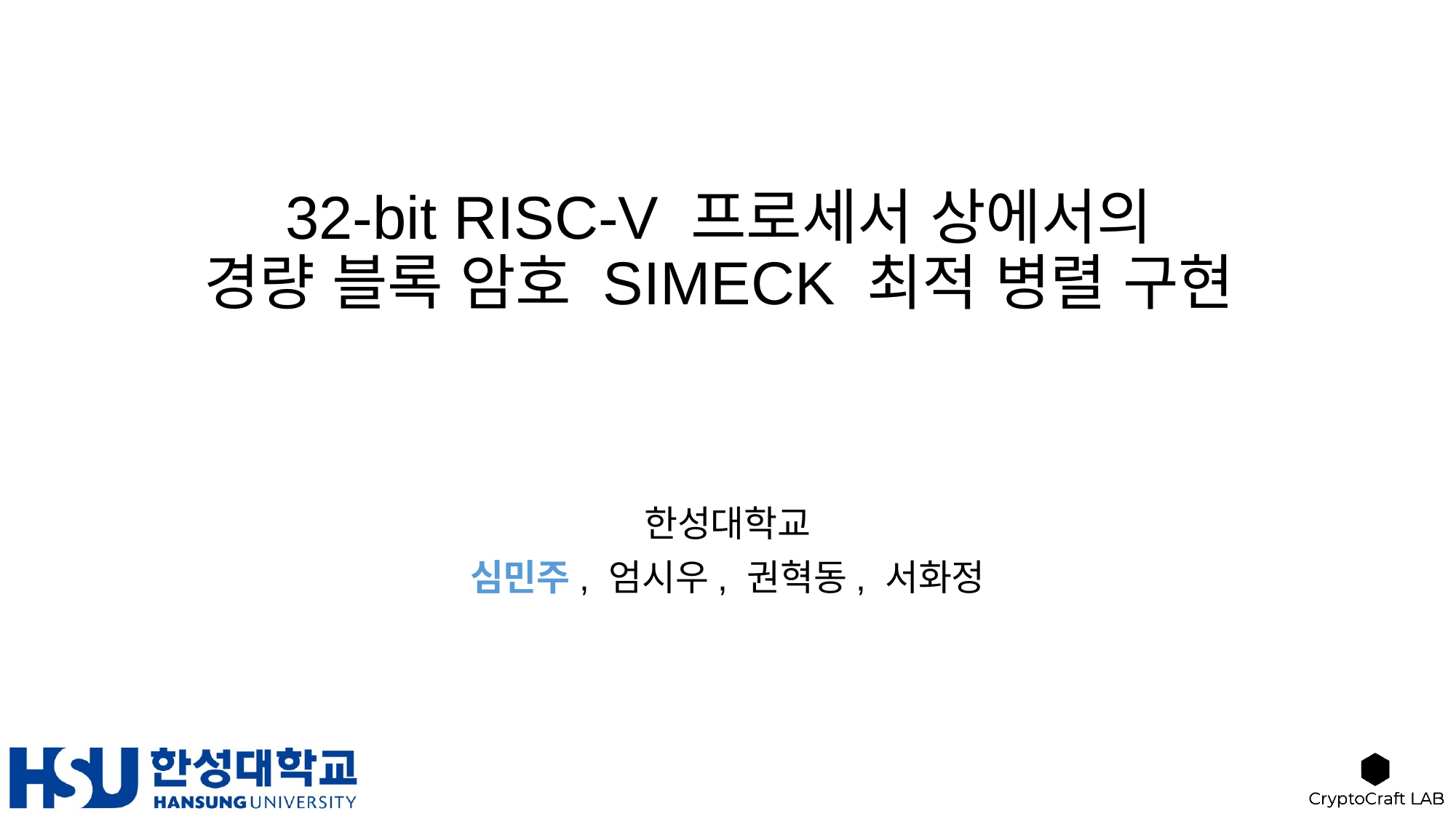

# 32-bit RISC-V 프로세서 상에서의 경량 블록 암호 SIMECK 최적 병렬 구현
한성대학교
심민주, 엄시우, 권혁동, 서화정